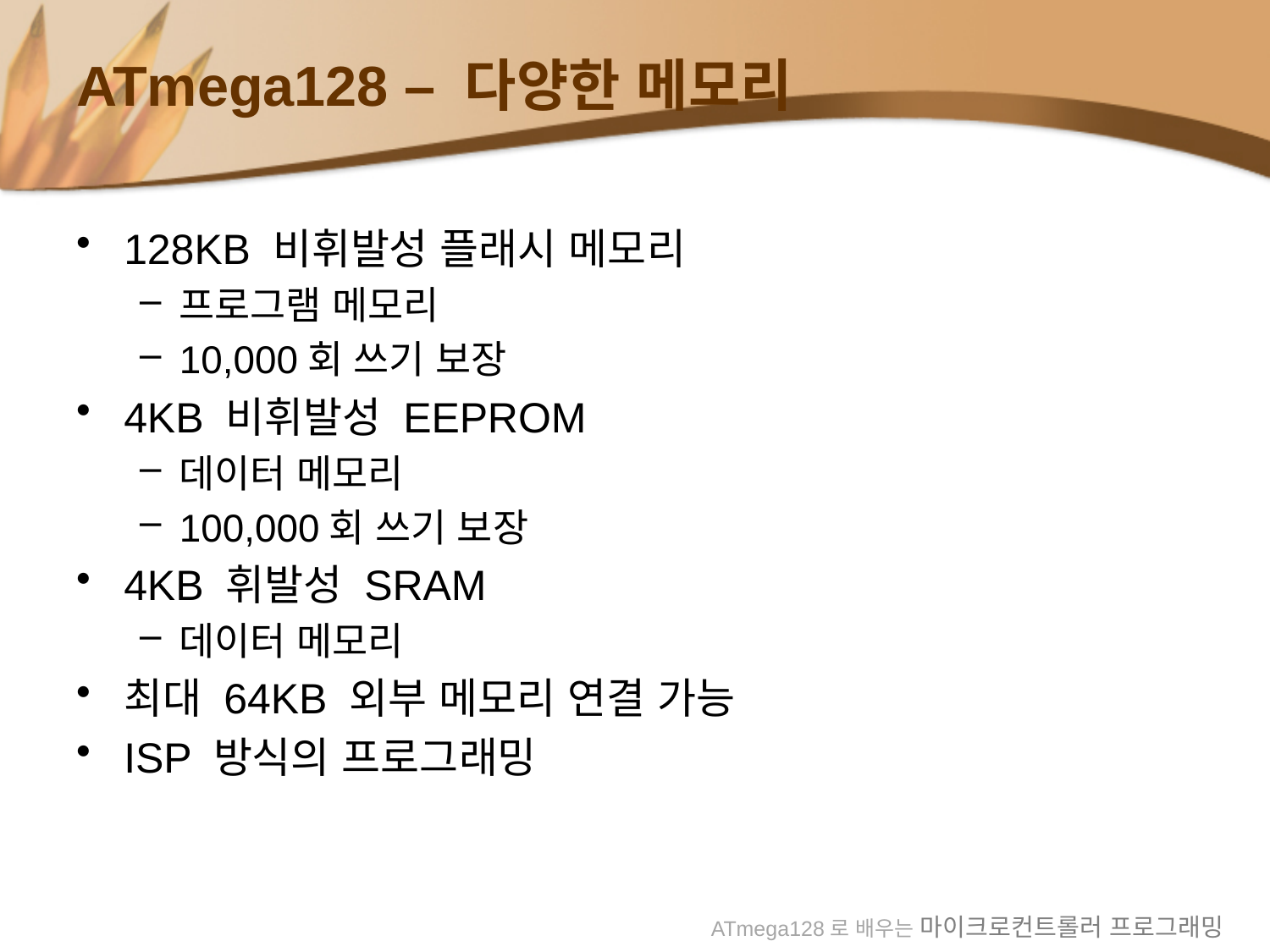

# ATmega128 – 다양한 메모리
128KB 비휘발성 플래시 메모리
프로그램 메모리
10,000회 쓰기 보장
4KB 비휘발성 EEPROM
데이터 메모리
100,000회 쓰기 보장
4KB 휘발성 SRAM
데이터 메모리
최대 64KB 외부 메모리 연결 가능
ISP 방식의 프로그래밍